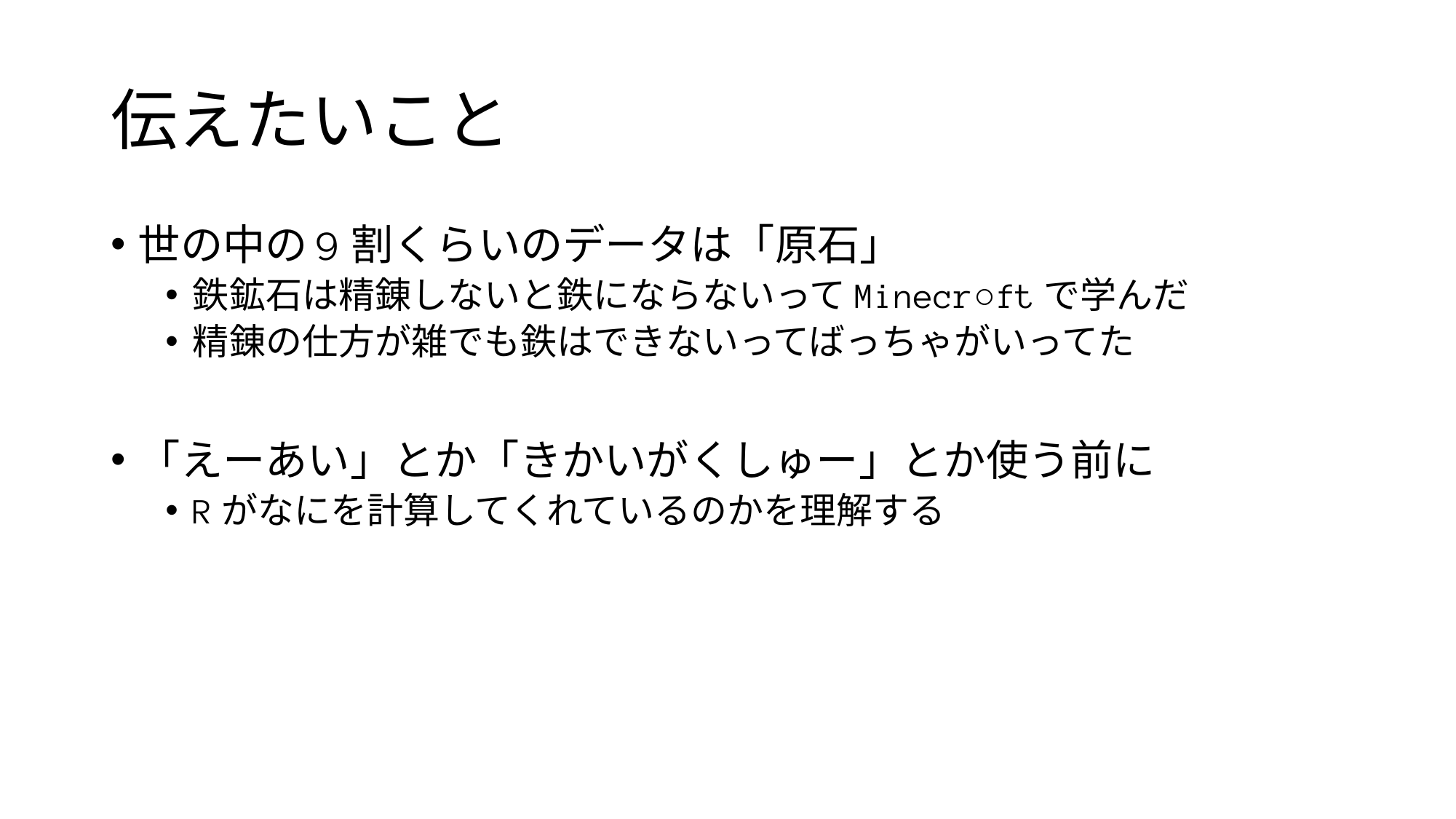

# 伝えたいこと
世の中の9割くらいのデータは「原石」
鉄鉱石は精錬しないと鉄にならないってMinecr○ftで学んだ
精錬の仕方が雑でも鉄はできないってばっちゃがいってた

「えーあい」とか「きかいがくしゅー」とか使う前に
Rがなにを計算してくれているのかを理解する